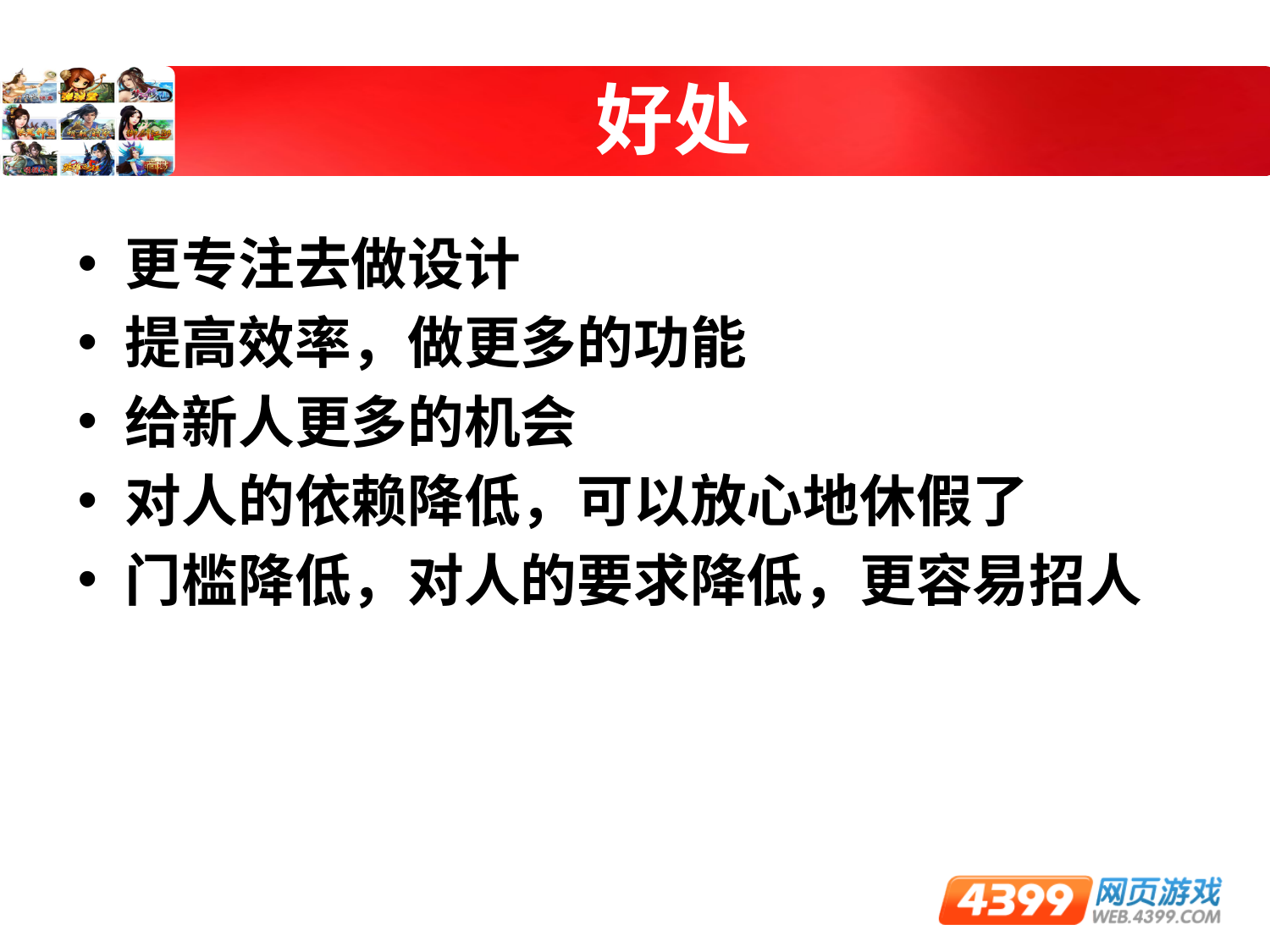

# 好处
更专注去做设计
提高效率，做更多的功能
给新人更多的机会
对人的依赖降低，可以放心地休假了
门槛降低，对人的要求降低，更容易招人